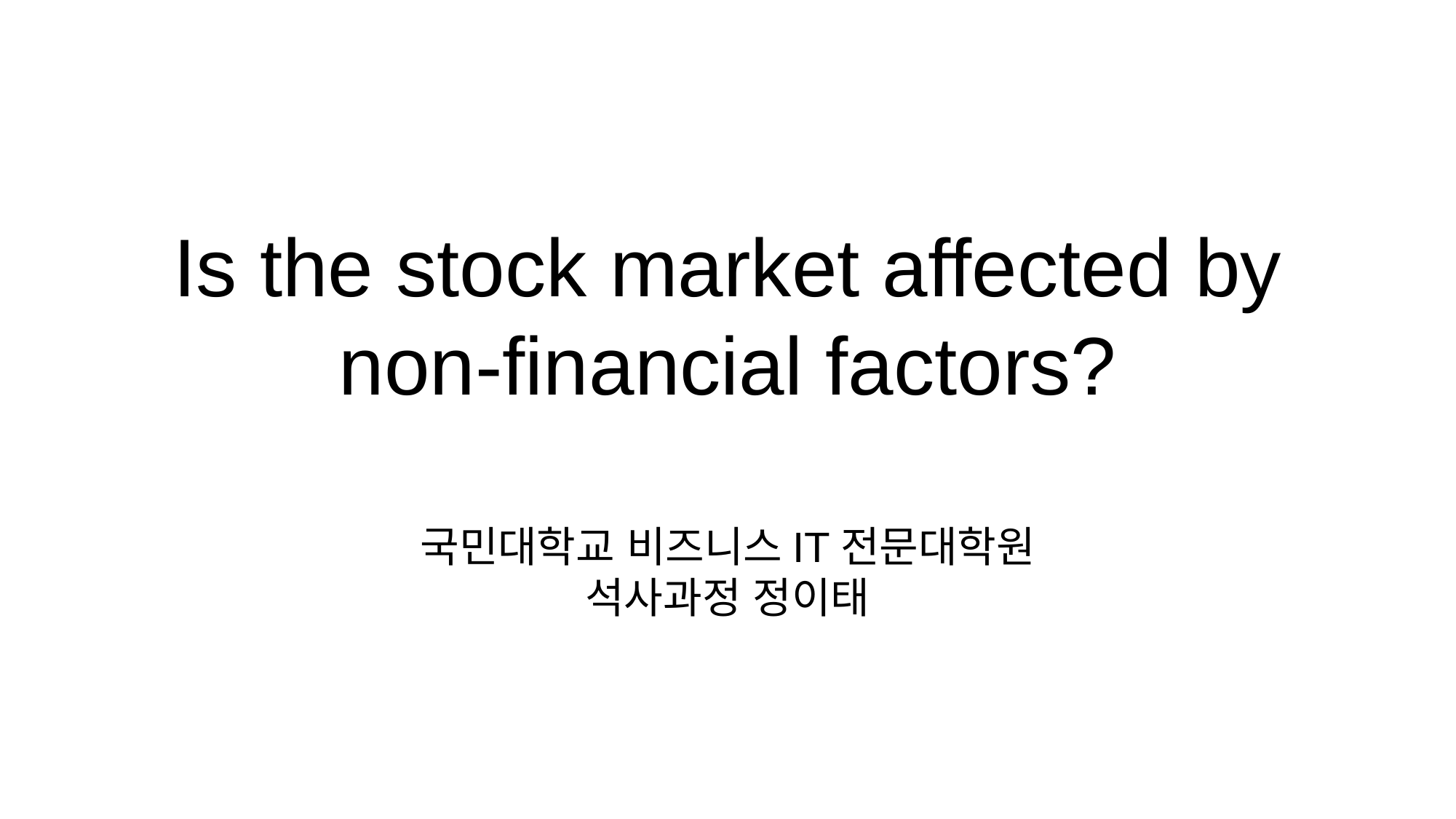

Is the stock market affected by non-financial factors?

국민대학교 비즈니스IT전문대학원
석사과정 정이태